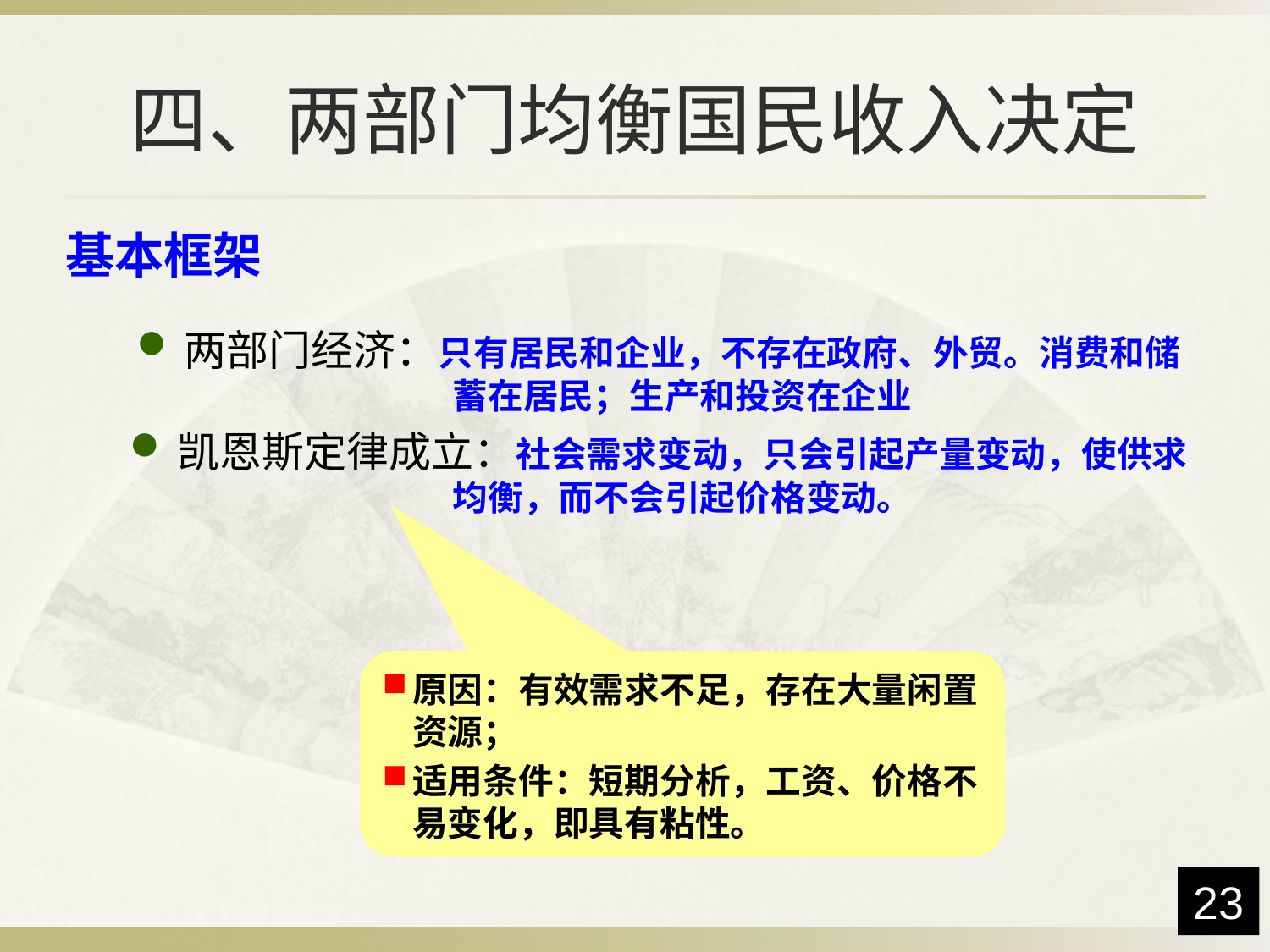

# 四、两部门均衡国民收入决定
基本框架
两部门经济：只有居民和企业，不存在政府、外贸。消费和储蓄在居民；生产和投资在企业
凯恩斯定律成立：社会需求变动，只会引起产量变动，使供求均衡，而不会引起价格变动。
原因：有效需求不足，存在大量闲置资源；
适用条件：短期分析，工资、价格不易变化，即具有粘性。
23